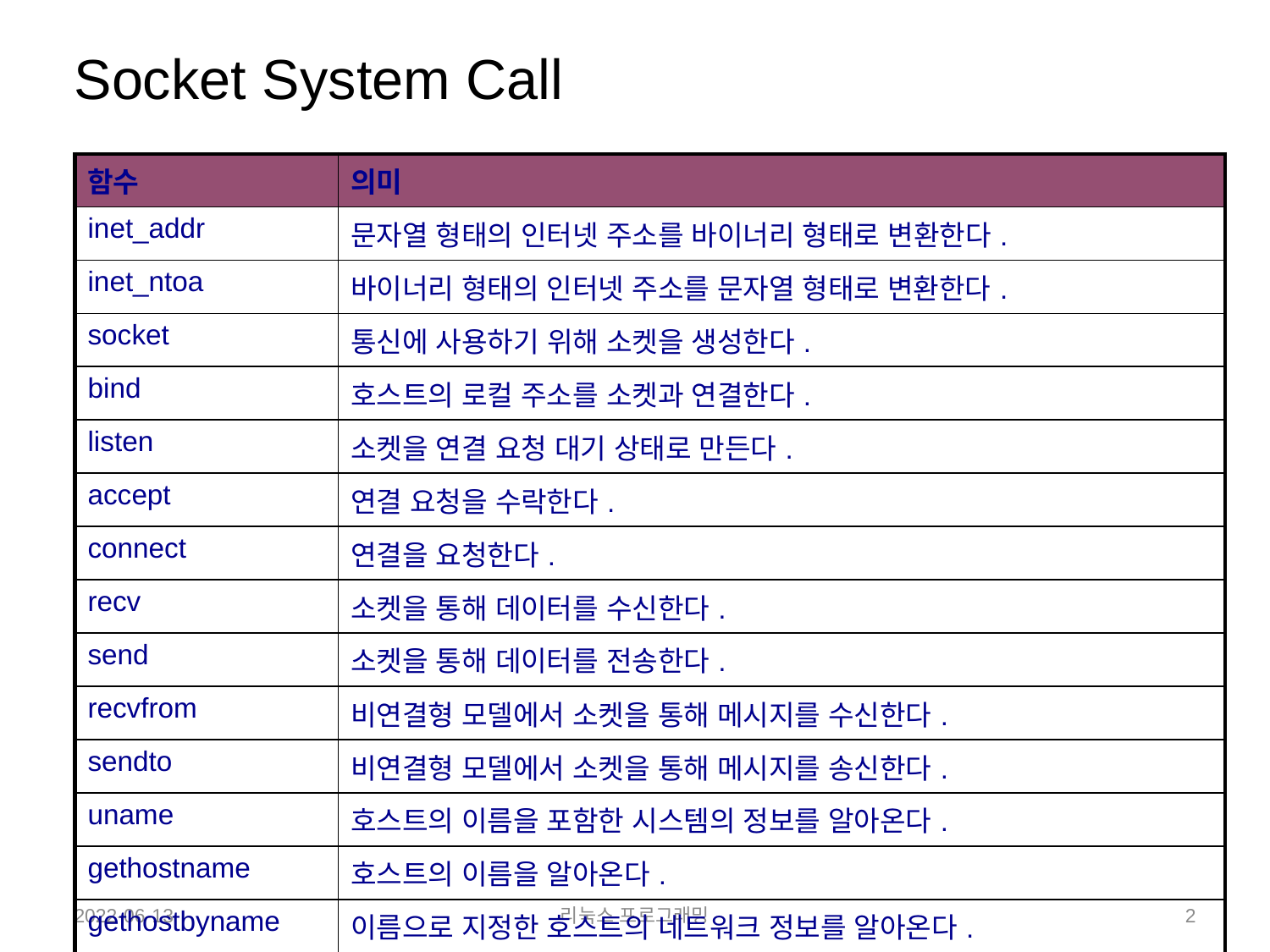

# Socket System Call

| 함수 | 의미 |
| --- | --- |
| inet\_addr | 문자열 형태의 인터넷 주소를 바이너리 형태로 변환한다. |
| inet\_ntoa | 바이너리 형태의 인터넷 주소를 문자열 형태로 변환한다. |
| socket | 통신에 사용하기 위해 소켓을 생성한다. |
| bind | 호스트의 로컬 주소를 소켓과 연결한다. |
| listen | 소켓을 연결 요청 대기 상태로 만든다. |
| accept | 연결 요청을 수락한다. |
| connect | 연결을 요청한다. |
| recv | 소켓을 통해 데이터를 수신한다. |
| send | 소켓을 통해 데이터를 전송한다. |
| recvfrom | 비연결형 모델에서 소켓을 통해 메시지를 수신한다. |
| sendto | 비연결형 모델에서 소켓을 통해 메시지를 송신한다. |
| uname | 호스트의 이름을 포함한 시스템의 정보를 알아온다. |
| gethostname | 호스트의 이름을 알아온다. |
| gethostbyname | 이름으로 지정한 호스트의 네트워크 정보를 알아온다. |
| gethostbyaddr | 인터넷 주소로 지정한 호스트의 네트워크 정보를 알아온다. |
2022-06-13
리눅스 프로그래밍
2